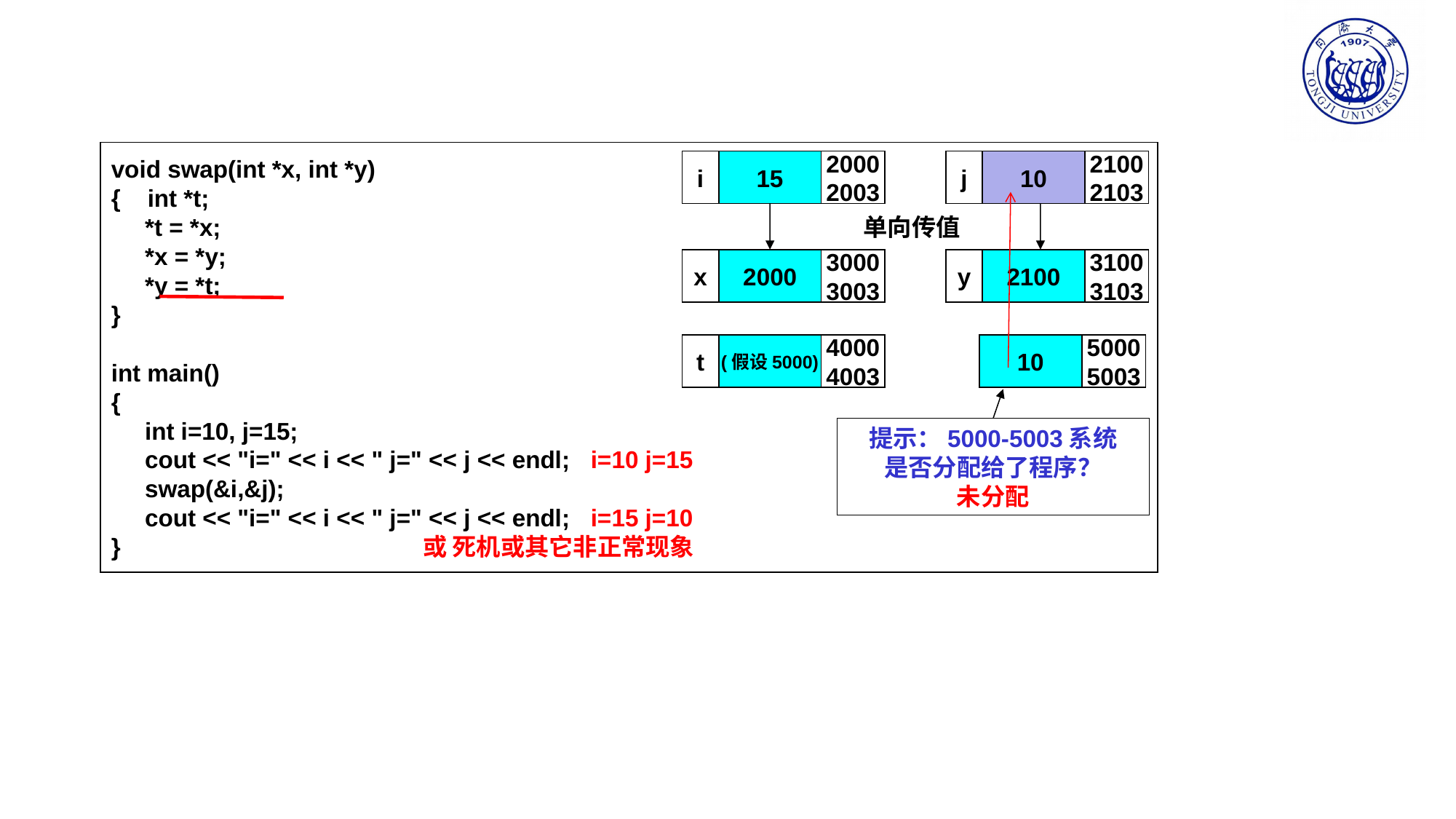

void swap(int *x, int *y)
{    int *t;
     *t = *x;
     *x = *y;
     *y = *t;
}

int main()
{
     int i=10, j=15;
     cout << "i=" << i << " j=" << j << endl;   i=10 j=15
     swap(&i,&j);
     cout << "i=" << i << " j=" << j << endl;   i=15 j=10
}                                            或 死机或其它非正常现象
i
15
2000
2003
j
10
2100
2103

单向传值

x
2000
3000
3003
y
2100
3100
3103
t
(假设5000)
4000
4003
10
5000
5003
提示：5000-5003系统
是否分配给了程序？
未分配